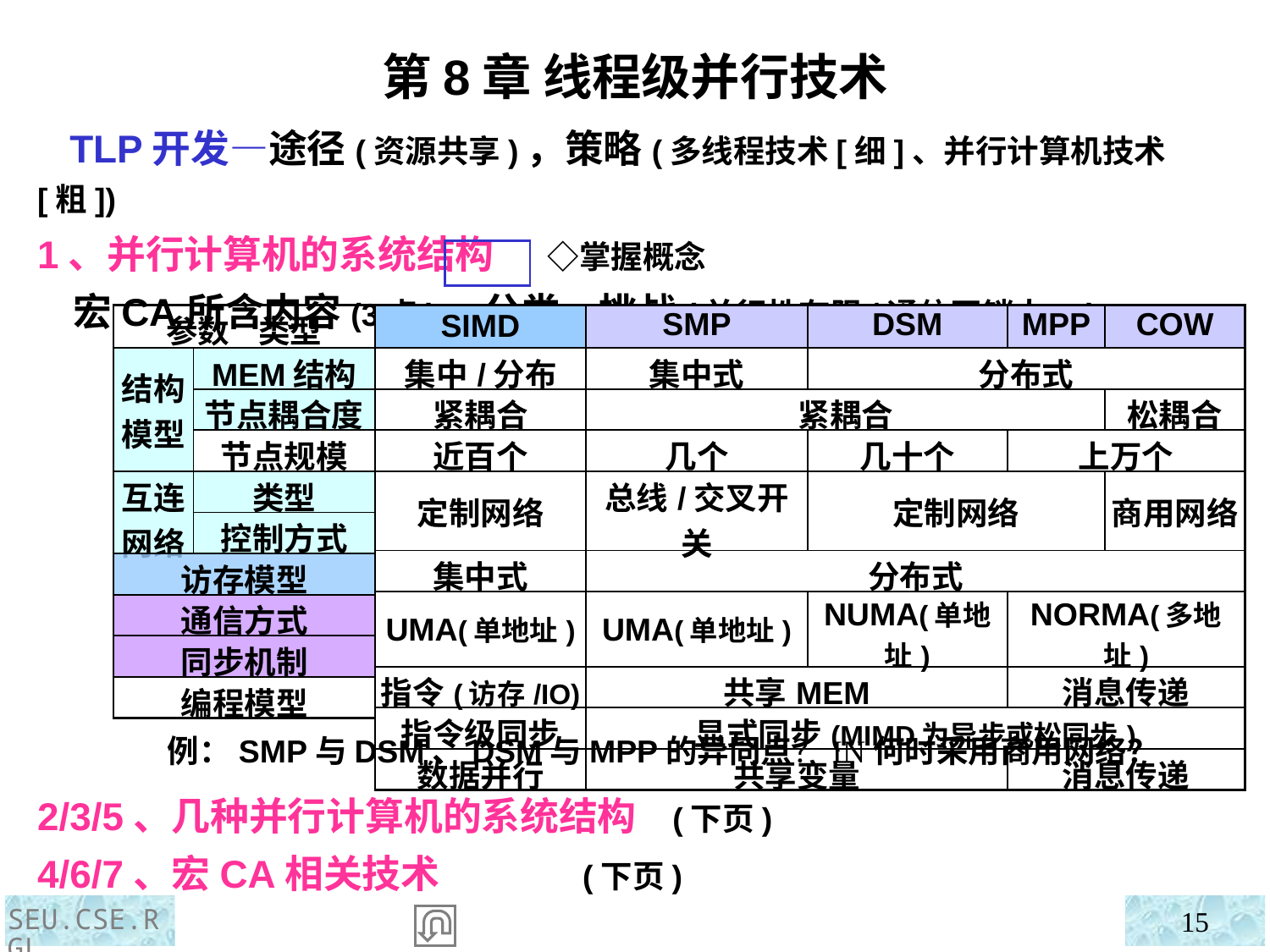

第8章 线程级并行技术
   TLP开发—途径(资源共享)，策略(多线程技术[细]、并行计算机技术[粗])
1、并行计算机的系统结构      ◇掌握概念
   宏CA所含内容(3点)、分类、挑战(并行性有限/通信开销大,△)

| 参数 类型 |  |
| --- | --- |
| 结构模型 | MEM结构 |
|  | 节点耦合度 |
|  | 节点规模 |
| 互连网络 | 类型 |
|  | 控制方式 |
| 访存模型 |  |
| 通信方式 |  |
| 同步机制 |  |
| 编程模型 |  |
| SIMD | SMP | DSM | MPP | COW |
| --- | --- | --- | --- | --- |
| 集中/分布 | 集中式 | 分布式 |  |  |
| 紧耦合 | 紧耦合 |  |  | 松耦合 |
| 近百个 | 几个 | 几十个 | 上万个 |  |
| 定制网络 | 总线/交叉开关 | 定制网络 |  | 商用网络 |
| 集中式 | 分布式 |  |  |  |
| UMA(单地址) | UMA(单地址) | NUMA(单地址) | NORMA(多地址) |  |
| 指令(访存/IO) | 共享MEM |  | 消息传递 |  |
| 指令级同步 | 显式同步(MIMD为异步或松同步) |  |  |  |
| 数据并行 | 共享变量 |  | 消息传递 |  |
例：SMP与DSM、DSM与MPP的异同点？IN何时采用商用网络？
2/3/5、几种并行计算机的系统结构   (下页)
4/6/7、宏CA相关技术               (下页)
SEU.CSE.RGL
15